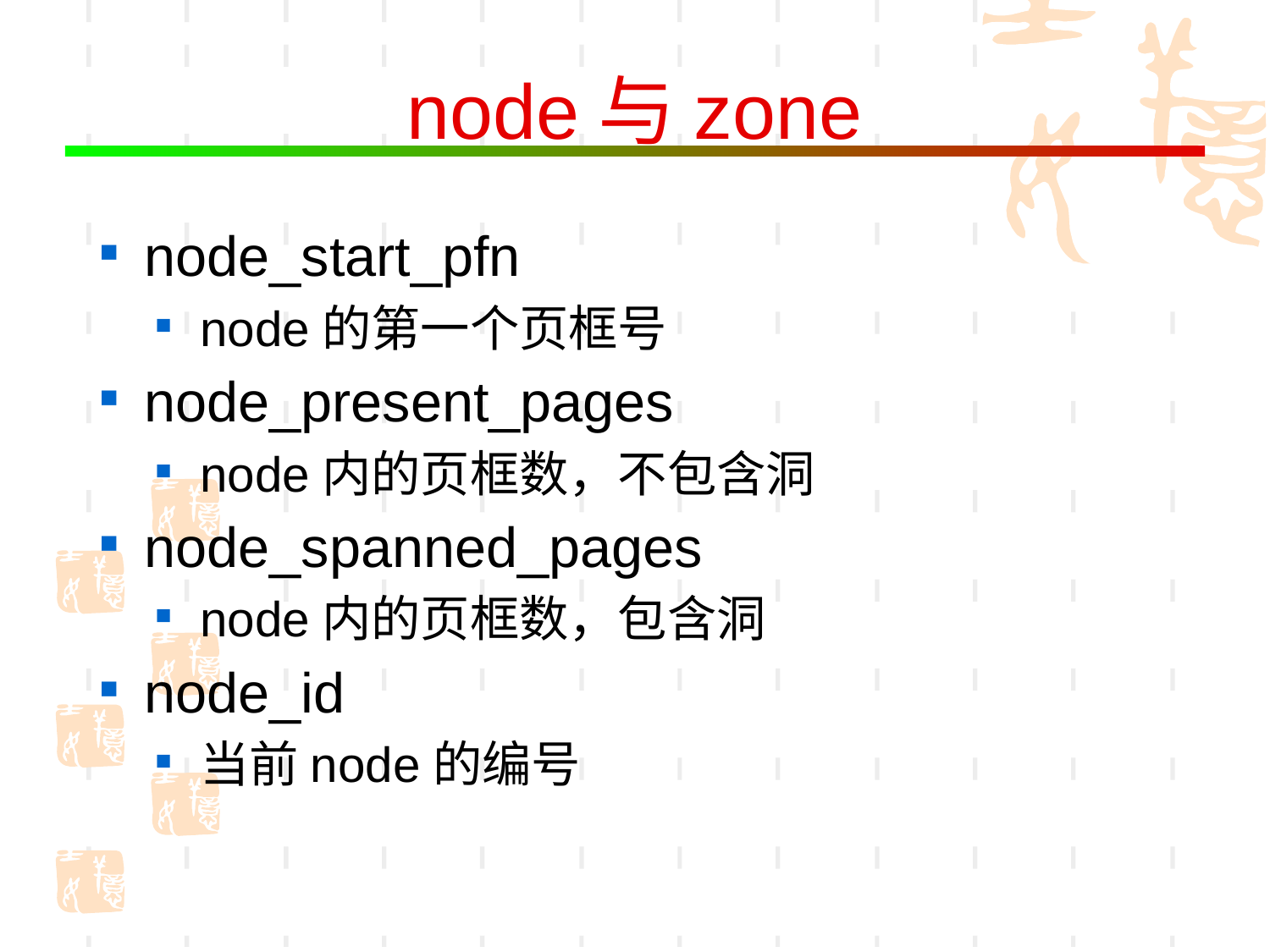

# node与zone
node_start_pfn
node的第一个页框号
node_present_pages
node内的页框数，不包含洞
node_spanned_pages
node内的页框数，包含洞
node_id
当前node的编号